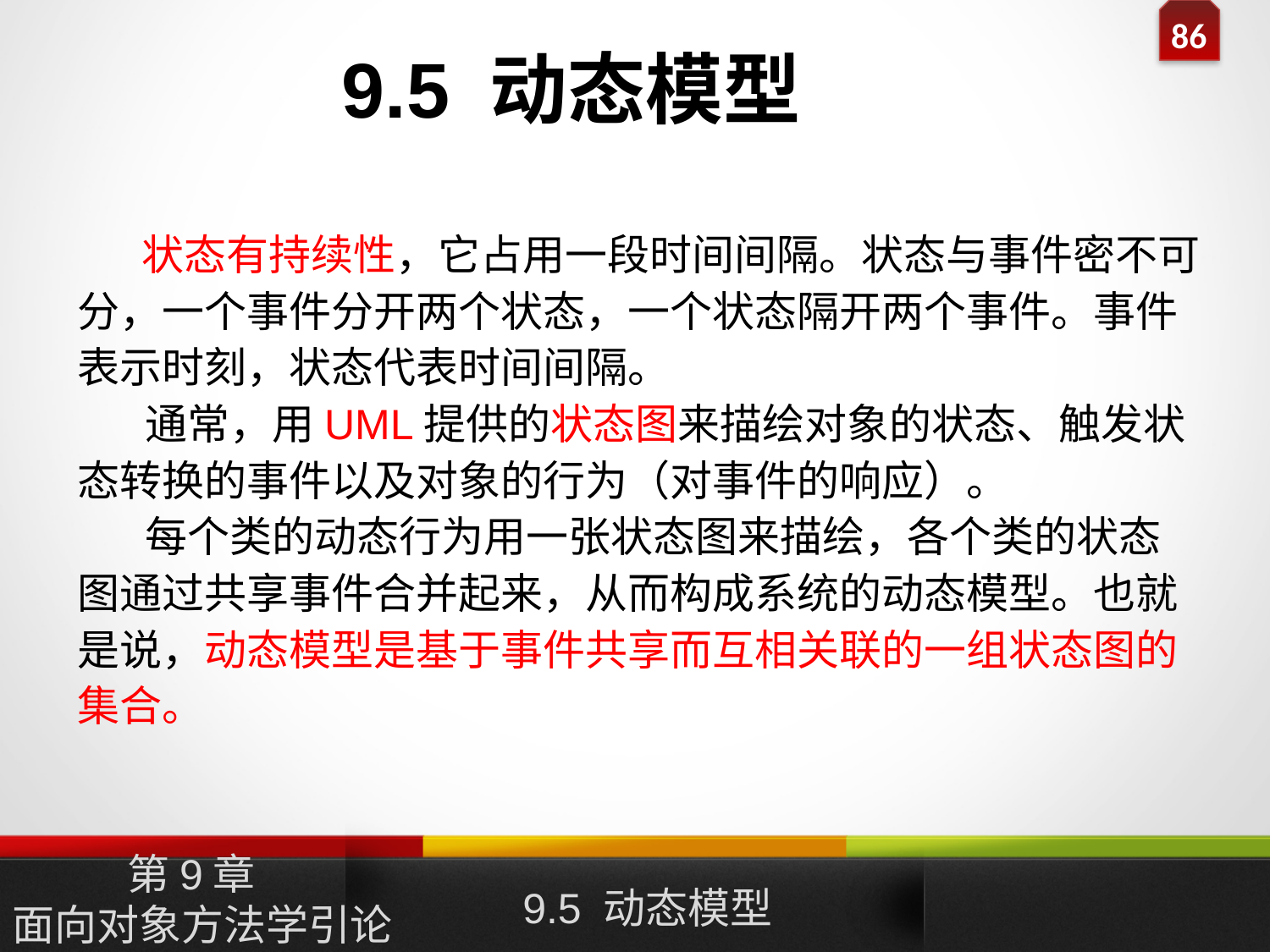

9.5 动态模型
      状态有持续性，它占用一段时间间隔。状态与事件密不可分，一个事件分开两个状态，一个状态隔开两个事件。事件表示时刻，状态代表时间间隔。
      通常，用UML提供的状态图来描绘对象的状态、触发状态转换的事件以及对象的行为（对事件的响应）。
      每个类的动态行为用一张状态图来描绘，各个类的状态图通过共享事件合并起来，从而构成系统的动态模型。也就是说，动态模型是基于事件共享而互相关联的一组状态图的集合。
9.5 动态模型